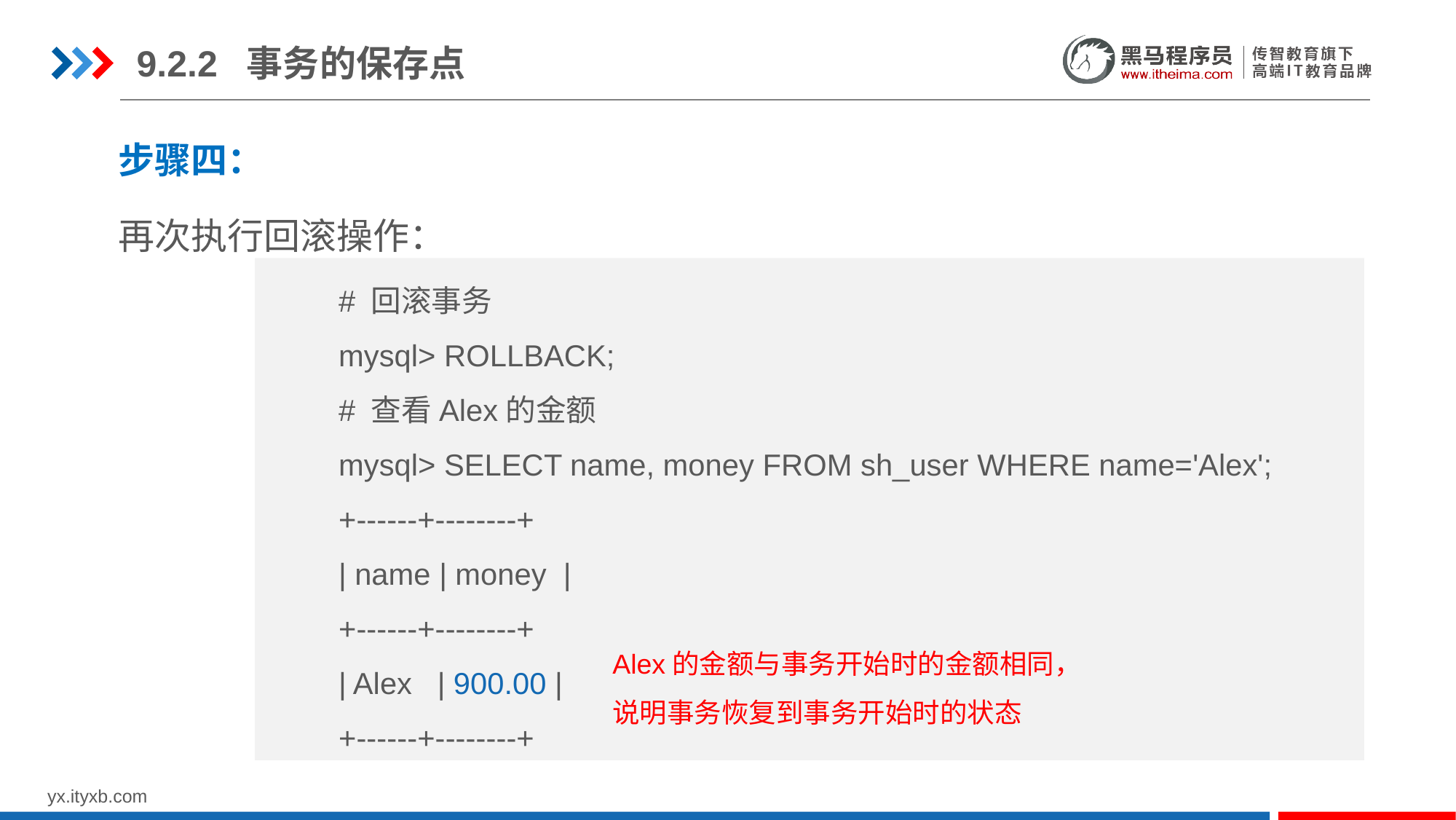

9.2.2  事务的保存点
步骤四：
再次执行回滚操作：
# 回滚事务
mysql> ROLLBACK;
# 查看Alex的金额
mysql> SELECT name, money FROM sh_user WHERE name='Alex';
+------+--------+
| name | money  |
+------+--------+
| Alex   | 900.00 |
+------+--------+
Alex的金额与事务开始时的金额相同，说明事务恢复到事务开始时的状态